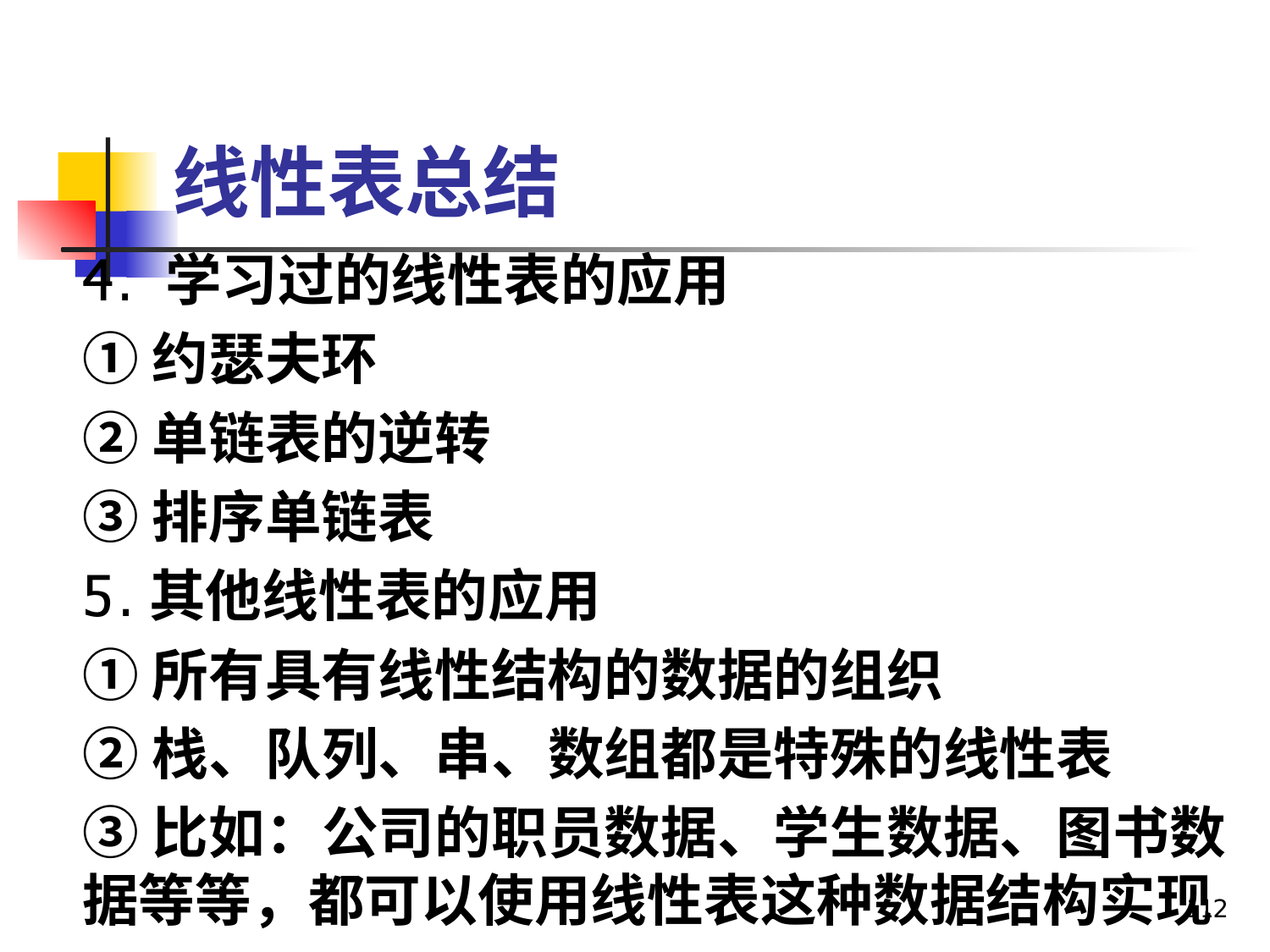

# 线性表总结
4. 学习过的线性表的应用
①约瑟夫环
②单链表的逆转
③排序单链表
5.其他线性表的应用
①所有具有线性结构的数据的组织
②栈、队列、串、数组都是特殊的线性表
③比如：公司的职员数据、学生数据、图书数据等等，都可以使用线性表这种数据结构实现
112